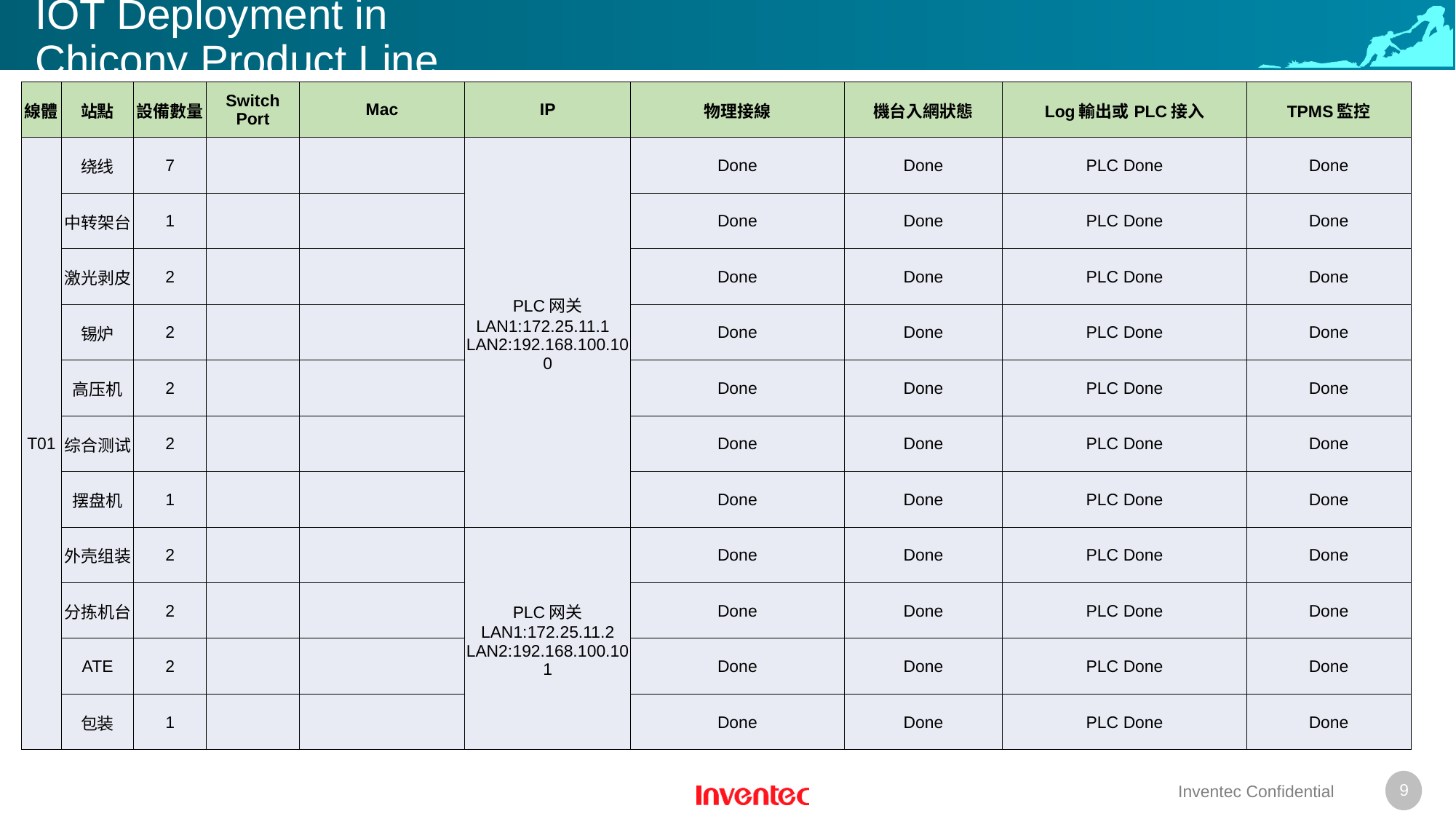

# IOT Deployment in Chicony Product Line
| 線體 | 站點 | 設備數量 | Switch Port | Mac | IP | 物理接線 | 機台入網狀態 | Log輸出或PLC接入 | TPMS監控 |
| --- | --- | --- | --- | --- | --- | --- | --- | --- | --- |
| T01 | 绕线 | 7 |  |  | PLC网关 LAN1:172.25.11.1 LAN2:192.168.100.100 | Done | Done | PLC Done | Done |
|  | 中转架台 | 1 |  |  |  | Done | Done | PLC Done | Done |
|  | 激光剥皮 | 2 |  |  |  | Done | Done | PLC Done | Done |
|  | 锡炉 | 2 |  |  |  | Done | Done | PLC Done | Done |
|  | 高压机 | 2 |  |  |  | Done | Done | PLC Done | Done |
|  | 综合测试 | 2 |  |  |  | Done | Done | PLC Done | Done |
|  | 摆盘机 | 1 |  |  |  | Done | Done | PLC Done | Done |
|  | 外壳组装 | 2 |  |  | PLC网关 LAN1:172.25.11.2 LAN2:192.168.100.101 | Done | Done | PLC Done | Done |
|  | 分拣机台 | 2 |  |  |  | Done | Done | PLC Done | Done |
|  | ATE | 2 |  |  |  | Done | Done | PLC Done | Done |
|  | 包装 | 1 |  |  |  | Done | Done | PLC Done | Done |